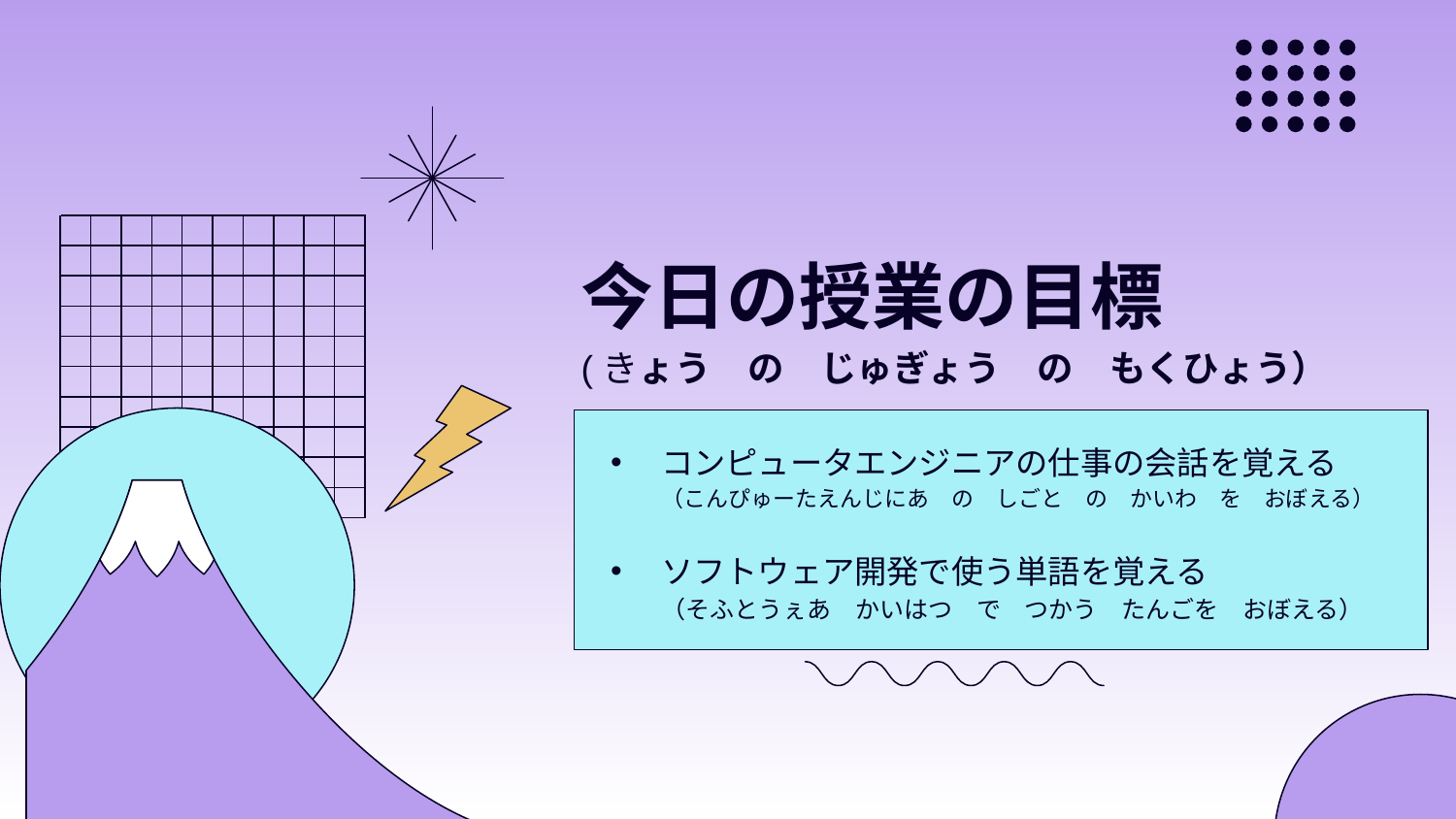

# 今日の授業の目標 (きょう　の　じゅぎょう　の　もくひょう）

コンピュータエンジニアの仕事の会話を覚える
（こんぴゅーたえんじにあ　の　しごと　の　かいわ　を　おぼえる）

ソフトウェア開発で使う単語を覚える
（そふとうぇあ　かいはつ　で　つかう　たんごを　おぼえる）